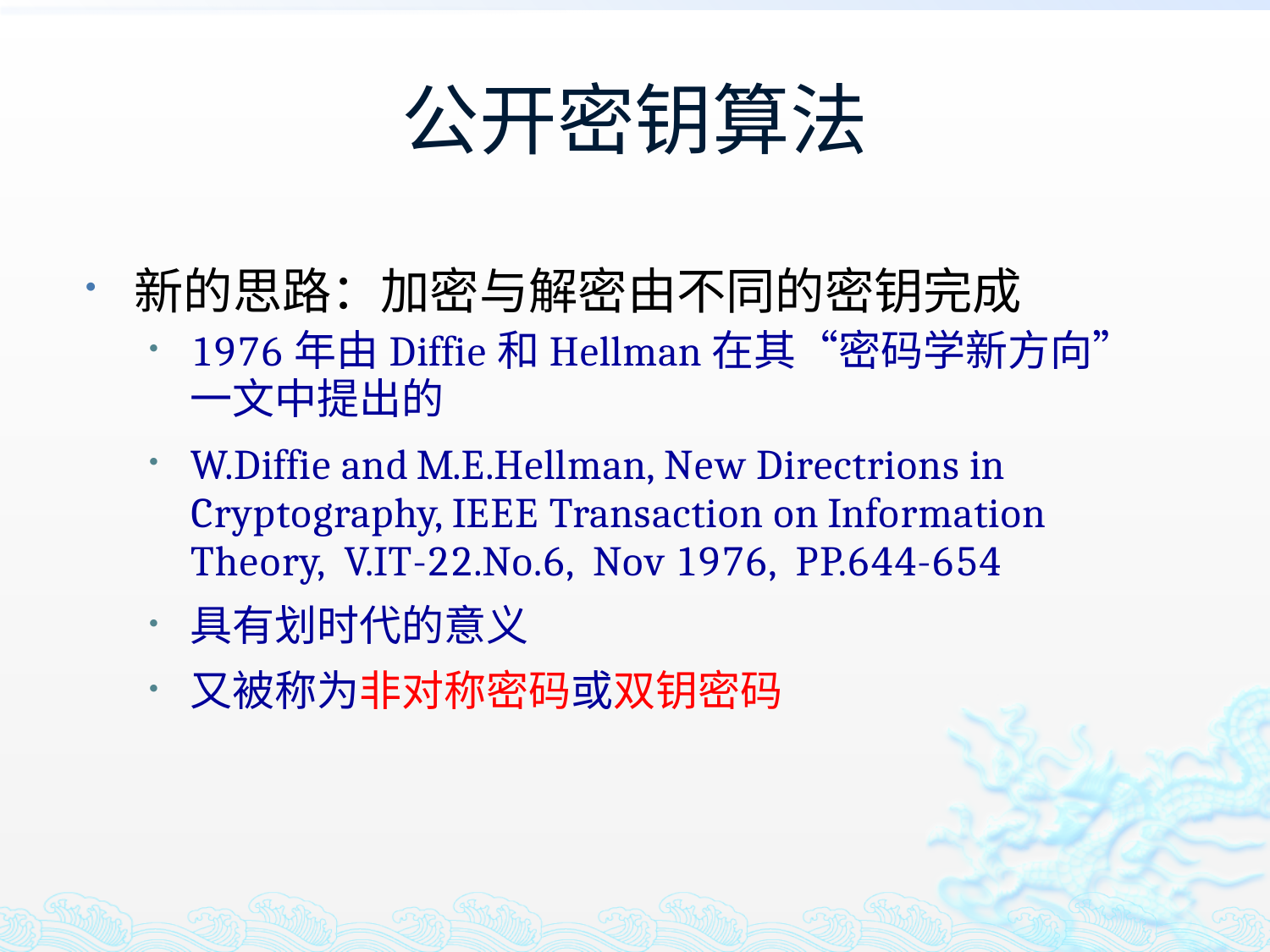

# 公开密钥算法
新的思路：加密与解密由不同的密钥完成
1976年由Diffie和Hellman在其“密码学新方向”一文中提出的
W.Diffie and M.E.Hellman, New Directrions in Cryptography, IEEE Transaction on Information Theory,  V.IT-22.No.6,  Nov 1976,  PP.644-654
具有划时代的意义
又被称为非对称密码或双钥密码